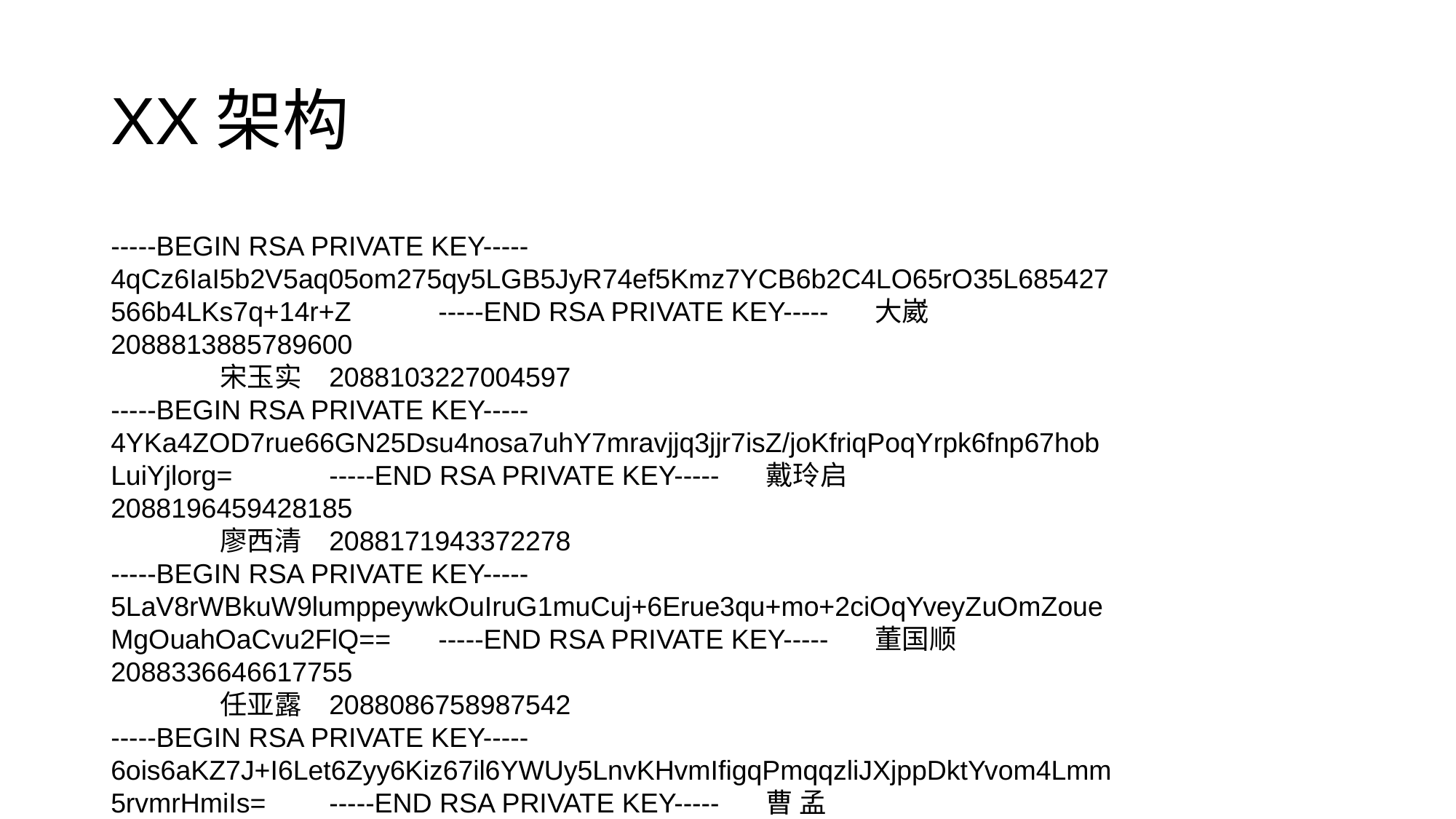

# XX架构
-----BEGIN RSA PRIVATE KEY-----	4qCz6IaI5b2V5aq05om275qy5LGB5JyR74ef5Kmz7YCB6b2C4LO65rO35L685427566b4LKs7q+14r+Z	-----END RSA PRIVATE KEY-----	大崴	2088813885789600
	宋玉实	2088103227004597
-----BEGIN RSA PRIVATE KEY-----	4YKa4ZOD7rue66GN25Dsu4nosa7uhY7mravjjq3jjr7isZ/joKfriqPoqYrpk6fnp67hobLuiYjlorg=	-----END RSA PRIVATE KEY-----	戴玲启	2088196459428185
	廖西清	2088171943372278
-----BEGIN RSA PRIVATE KEY-----	5LaV8rWBkuW9lumppeywkOuIruG1muCuj+6Erue3qu+mo+2ciOqYveyZuOmZoueMgOuahOaCvu2FlQ==	-----END RSA PRIVATE KEY-----	董国顺	2088336646617755
	任亚露	2088086758987542
-----BEGIN RSA PRIVATE KEY-----	6ois6aKZ7J+I6Let6Zyy6Kiz67il6YWUy5LnvKHvmIfigqPmqqzliJXjppDktYvom4Lmm5rvmrHmiIs=	-----END RSA PRIVATE KEY-----	曹 孟	2088268585426315
	彭西鹤	2088956159040240
-----BEGIN RSA PRIVATE KEY-----	76aU6JCH47ih57yh5bu75YSx7Zi+7oi66K2E5L++4aOr4qWa4b6G4rWc6aWc4YKK7oKE7L2+7KGL4oaC	-----END RSA PRIVATE KEY-----	石西灏	2088803571047113
	朱立勋	2088732101703279
-----BEGIN RSA PRIVATE KEY-----	4Lu26oiJ4Y+X5q+e5am457ut7Ii85aql7KSE8J6us+mjheGlmOa1tOSdveiEk+ehhuezh+Ggu+mkkw==	-----END RSA PRIVATE KEY-----	沈玲然	2088871812852332
	 徽	2088262664221607
-----BEGIN RSA PRIVATE KEY-----	75mX4Yi75LiH67Gl4p6a8q+htO6gr9+r4bCR6Zul67Cm84mgg+SrqdSB4rSa4qyj77aT64eI	-----END RSA PRIVATE KEY-----	许 谊	2088618706268569
	廖爱夭	2088171836897110
-----BEGIN RSA PRIVATE KEY-----	6IKn4Zit5by167G044O75ZKI64uR64Wz4YGX56eL7r6i7Iuo6ruM5q+v4oaC7p2h64q267KQ6r6+47CA	-----END RSA PRIVATE KEY-----	何亚俊	2088191856898964
	何 泉	2088591658163511
-----BEGIN RSA PRIVATE KEY-----	6ZOn5bO47Leg7JCJ4qGk5YqU7q2t4Zqx5rST45G78Zehne6lsuiauOmPlOq6jO6wlumuqO+KnuiOrg==	-----END RSA PRIVATE KEY-----	于 幸	2088602313374410
	夏 煜	2088801356607096
-----BEGIN RSA PRIVATE KEY-----	66Gy5Jmr5rWA5pq+77m55Li/64iS6LyM6bGi47y76r6n6ZKn5ZuK5rSh85uwlea1j+65luSzg8y9	-----END RSA PRIVATE KEY-----	周 奇	2088356211629383
	苏西培	2088548613058588
-----BEGIN RSA PRIVATE KEY-----	646u4oGs6b+h54ic4YaA4o2e6bS855Gx5Jiq5om77oSb6puy5ZS075C45aGE7oer77mv6aio7YeG7pyS	-----END RSA PRIVATE KEY-----	朱强培	2088013891359045
	石立铎	2088188979076588
-----BEGIN RSA PRIVATE KEY-----	b+yZie+ysOy3hueDg+a1j+GMuOqugueAl+uEvjXmh4fmlZnppbfkpYvuoITthpThpo/rsYLmq4M=	-----END RSA PRIVATE KEY-----	田大翔	2088216128441432
	夏强乔	2088653708941151
-----BEGIN RSA PRIVATE KEY-----	47mt4aW15rGA5aS456Kb4ZmU4bW48beQse2HhOqGvOCqseWoreiqkOKal+qUkuugmOe3vO2breqbtg==	-----END RSA PRIVATE KEY-----	杜立锋	2088812789740963
	周玉钢	2088282158777874
-----BEGIN RSA PRIVATE KEY-----	6YOs75yV4KCh7r6256mJ7KeG56a+5buC6bS176uU5quG54Sx45W564GO67qY56ad666B55++4Ym66ZuL	-----END RSA PRIVATE KEY-----	林强成	2088071884034225
	袁 国	2088916723357366
-----BEGIN RSA PRIVATE KEY-----	6Kuf6p6e46Su64WL4LSI57Kd47OK5Zuf6oi28JyzluaCkeexs+6ttOmLlOG0kOuUieaCiOeCt+uGqA==	-----END RSA PRIVATE KEY-----	梁玲慧	2088436239083350
	罗大夭	2088376506019092
-----BEGIN RSA PRIVATE KEY-----	56m47K2054Sz6by+56y647KC7JSp6aKX5qSQ5LWf5a+Z5oGt6JOk77yP76OX7qGt546c56m26Y+Rw60=	-----END RSA PRIVATE KEY-----	叶玉鉴	2088393496793882
	徐 逸	2088703242842707
-----BEGIN RSA PRIVATE KEY-----	57up3ofjsqnqsaPgr6/htqjvko3zr4G+55+I5pe06qC46bWa55eH64uS75yn77il4a2o5I++6aaz	-----END RSA PRIVATE KEY-----	姜玉枫	2088301602497620
	谭爱桢	2088222053637016
-----BEGIN RSA PRIVATE KEY-----	5a687ZWR4aS26aGW6ZWA6KWu64WS5ZSa4riL74+u55aU64i24ail766h5aO96qW95qWh74ef76Wa5JGy	-----END RSA PRIVATE KEY-----	蒋强维	2088423066650880
	吕玉睿	2088752621582390
-----BEGIN RSA PRIVATE KEY-----	6amO7Je356CX8pixneeNqO+ZiuWFuOeRmu6zgeCimOK0l+ens+Oyv+qInuiDq+SbluWvoOC/j+WZlg==	-----END RSA PRIVATE KEY-----	魏 树	2088133976462138
	杜 艳	2088992933816291
-----BEGIN RSA PRIVATE KEY-----	zavuqI7hjqfihpTvua/qo7rkjqLrtpnipbDonI7jmprslKDnsonqq4LopLbpqLnij7HnqLbkmJ3ouK0=	-----END RSA PRIVATE KEY-----	蒋立淮	2088716315860119
	李爱泰	2088186229256117
-----BEGIN RSA PRIVATE KEY-----	6ayE7r+244iN46qF6aus6rah5qux6ZWV6Zi55baa44Gc5JyB55ab5auO4KmM4py07Iy84YmT6oiJ45u+	-----END RSA PRIVATE KEY-----	石 同	2088142737657869
	朱玲雍	2088972530431272
-----BEGIN RSA PRIVATE KEY-----	5qCM4qum6LyD5L2Y4a6T45eP7YGg7oKM4oCc74ep4omO47mJ5JeN7Liq5YGS8b+Bg++Dku+Oo+eIuQ==	-----END RSA PRIVATE KEY-----	吴国思	2088242220804649
	赵西越	2088842917608437
-----BEGIN RSA PRIVATE KEY-----	54mx5ZKD7JuC74Wi44ek74my5auz77mW6qa36o6g4ZC87YWy6I+C4Z6C5Li05Y+k46mq4bqc5Yav4q6H	-----END RSA PRIVATE KEY-----	亚雍	2088588444335719
	蔡 莉	2088382997886328
-----BEGIN RSA PRIVATE KEY-----	6IS356yt47CK6ICN5JWk77yS5re27qeU5L675oKD6ICV47aZ572i8KekgOiotfK5kJjwn6Ce	-----END RSA PRIVATE KEY-----	魏国毅	2088352998704340
	潘爱好	2088442183663208
-----BEGIN RSA PRIVATE KEY-----	5Iqu4ruZ8JCZrO6wte6SleaWg+mqqPCTnJvnp5fvj47upKrul4HppK/jiKnjjqTuqZLpqKbskbM=	-----END RSA PRIVATE KEY-----	袁 童	2088656323555840
	郝玲弘	2088702851088162
-----BEGIN RSA PRIVATE KEY-----	6qOU6bqU77O75IGo6ZeR7Iqh44Cw5Iu97qCN7Ze35oqX76iE3qzxlKGd6Jud47Oq54m556yl5L6s	-----END RSA PRIVATE KEY-----	阎玲树	2088126841437946
	吕强榕	2088632391344061
-----BEGIN RSA PRIVATE KEY-----	5o+G76Kq6qOp6YaW64ef7Yad67+X7LWE4K275IaO5IKs7Yam6JSn4KiO8r6QteKuo+Kshee5tOGssA==	-----END RSA PRIVATE KEY-----	曾玉铎	2088871708954001
	唐玉文	2088743149174578
-----BEGIN RSA PRIVATE KEY-----	6JGg8J6jnOmep+u0t+C9lOKtvumtvOCwpeaqvu+bvOyXhu+9gNSh5JK+5JqE67yK5by07Ye+7K+9	-----END RSA PRIVATE KEY-----	林爱岳	2088446443553553
	胡 游	2088228163769847
-----BEGIN RSA PRIVATE KEY-----	54O15pGm5KCy6Ym767ux6KC257Gl4qit7Li277+065Wf4ouy6oue7qOC4r+P7qCV7YeN7LG+65KB6omW	-----END RSA PRIVATE KEY-----	陈爱斌	2088828515025281
	吕立灏	2088028838787414
-----BEGIN RSA PRIVATE KEY-----	55ip4bK95Lqw8JOeqOS8vfGMkbblrqbji6nhsLDnqqXjuKPntJ3hp5jriqbqgaHhiJThp5Tso7c=	-----END RSA PRIVATE KEY-----	韩 通	2088348079686334
	沈玲功	2088662670909188
-----BEGIN RSA PRIVATE KEY-----	5ber57214pGn6qKh7pON7Zmp4aio66qv67e25rSE6rOz65GX5YqH77GU45ev54uG5LW/zILwqJem	-----END RSA PRIVATE KEY-----	唐玉良	2088436341336609
	陆西唯	2088346816514363
-----BEGIN RSA PRIVATE KEY-----	6ZqO6oOf65OA4re+56im76eo6ra27r2m0IbssaHkiKDkuLLthI/qjZ/rnJvkn6vqurzss7Lhpbntm6c=	-----END RSA PRIVATE KEY-----	宋 添	2088448339779790
	贾亚中	2088883522012564
-----BEGIN RSA PRIVATE KEY-----	6ZCH77G35rqo4K635Y2m6r+V5a+b8JKYkuOtruagj+y9ouSqrOeOkey6neeWouitheiWj+6do86M	-----END RSA PRIVATE KEY-----	李强幸	2088508777481686
	田亚信	2088682060271134
-----BEGIN RSA PRIVATE KEY-----	45WC4b2h4r+V47qF5L+n7rqb5rem6oaN5aeM6ZSt6YO84LiI57qv55q54Y2f4Lml6Zq45YKD7YeC6Lum	-----END RSA PRIVATE KEY-----	冯西国	2088626715993603
	朱玉举	2088048458734359
-----BEGIN RSA PRIVATE KEY-----	4Z6e6paL6qS356+Y7qqD76+25py65Z6k5qKU7qCb47i76KuL5YWp55+j7LG66aiI6Yie74Cd5I6z6Iud	-----END RSA PRIVATE KEY-----	唐 跃	2088281067214834
	袁 智	2088376728182642
-----BEGIN RSA PRIVATE KEY-----	7oqI562z65m676WO5b6R75qW5aC34qSF76eU6Kas5aG27JCK5ZOg7Iq766Oh56eP4bSF44qS5JOI7ryY	-----END RSA PRIVATE KEY-----	熊 熹	2088278887906601
	谭立雄	2088142719481360
-----BEGIN RSA PRIVATE KEY-----	65S075qF5Iq45IeF4Yu74LGg4rGG7Z2i6Y235LGw4YShyrLitqzhro7guKzmsJ/ugrrkt57nvLfnlpg=	-----END RSA PRIVATE KEY-----	高强雷	2088003126803745
	夏爱蓓	2088038351324467
-----BEGIN RSA PRIVATE KEY-----	du+YoOeQvOeoi+6Bvea9k+C0geyaleeKh+yrluybv+yKqeO3sOyHreiigOOHj/CYoYbolKLhu6c=	-----END RSA PRIVATE KEY-----	谭 田	2088131899032671
	王亚丽	2088036383549406
-----BEGIN RSA PRIVATE KEY-----	8J68te+lsuGcruG/uOushOGRv+2Hj+W3puWii+ifjuejpeKBtO6/ruiWm++cmu2Kveytvuq8gu+fqA==	-----END RSA PRIVATE KEY-----	阎 甫	2088196898688748
	魏西孟	2088446355029623
-----BEGIN RSA PRIVATE KEY-----	5qKg7pKN54Or6qG15J+14bOH6qK946mu55Sl7LG/7qSO4aSc6beg7qCP5JO87Ii06byr44Gi4LSt6a2M	-----END RSA PRIVATE KEY-----	郑 滔	2088926420539198
	陈强飚	2088591818683862
-----BEGIN RSA PRIVATE KEY-----	7KyG6oOo6ran2o3vm6njoLfjgarvqKntiavmloHvloThh7DltJfumJTkjrronK/spbbgt7vphaLahw==	-----END RSA PRIVATE KEY-----	萧西喆	2088561834484156
	马 昆	2088826143276783
-----BEGIN RSA PRIVATE KEY-----	6YW+5Ly64Li657+Y5bKR5Zm34o6f472J4pGt6Lu94q6T74Ga5r6l756j7ZGg7pi344y48a+wjuW5hg==	-----END RSA PRIVATE KEY-----	余大富	2088701462922563
	邹玲程	2088996069299749
-----BEGIN RSA PRIVATE KEY-----	76ug56GL4oGd4YWT7ZS57J2D5Ye15p6I76297I6Z4L6t64yX47Sq472v4KWD5oSV5oS675677Jet56ue	-----END RSA PRIVATE KEY-----	姜 鉴	2088043341764156
	蔡爱为	2088278132470401
-----BEGIN RSA PRIVATE KEY-----	652p7qKX642A55yW7qut4rOy4q6D4byi5LGX5qqw4rGb7Iyd5K+S6ame5q+U65G16Ka+446U5IGU7qCN	-----END RSA PRIVATE KEY-----	金玉易	2088101995142687
	孔 建	2088096015344152
-----BEGIN RSA PRIVATE KEY-----	7Iev4Lq06oKW7qmx5ICI8JiwkeG4puKJme+JsOyjkumXtum1psy65pK146m5NuOHt+uetuK3vw==	-----END RSA PRIVATE KEY-----	彭大南	2088776472732608
	贾西兰	2088952066431472
-----BEGIN RSA PRIVATE KEY-----	6Yqy6bin46qS6rq74aOj5qiF8KKyqe2ImumltO6Ctu2NkOuyueWap+GtnOKuneK+leOmueKnruOeoQ==	-----END RSA PRIVATE KEY-----	梁 福	2088756198002199
	金 准	2088526940306016
-----BEGIN RSA PRIVATE KEY-----	8KiQvuqSiuC8tu6creq+muCzie6YiuWOmuupvO2Jueaeoeuiv+ucv+6JlOOriu6hhOKCmOK/k+qIhA==	-----END RSA PRIVATE KEY-----	董 晖	2088746933276805
	彭西豹	2088692307866561
-----BEGIN RSA PRIVATE KEY-----	4r2W15nooLzsoJ3no5XkvYXlhbPilaDkmJLukYzvmaDjt7PmvLrjr4jkiKHqmbjkjrPup4jvt7jmu6g=	-----END RSA PRIVATE KEY-----	郝强冬	2088642272333078
	林西宽	2088043749506034
-----BEGIN RSA PRIVATE KEY-----	4Zuu7KWE46ar75OQ4LKm6o2a44Wa6pSA672o4p6i74Ci56uO4qSS64aW5ZOA76O7776J55q77rCR65Go	-----END RSA PRIVATE KEY-----	李大晟	2088696790389897
	周国炎	2088086957231088
-----BEGIN RSA PRIVATE KEY-----	65S54Zux766l67SX4rmv7rm164ey5ayr6qWC4pWS4rSu44mE4qmB5bO77I+I7Yeu7Ym66Y+v65Ozz4U=	-----END RSA PRIVATE KEY-----	周 标	2088718543393256
	王大懿	2088938079661809